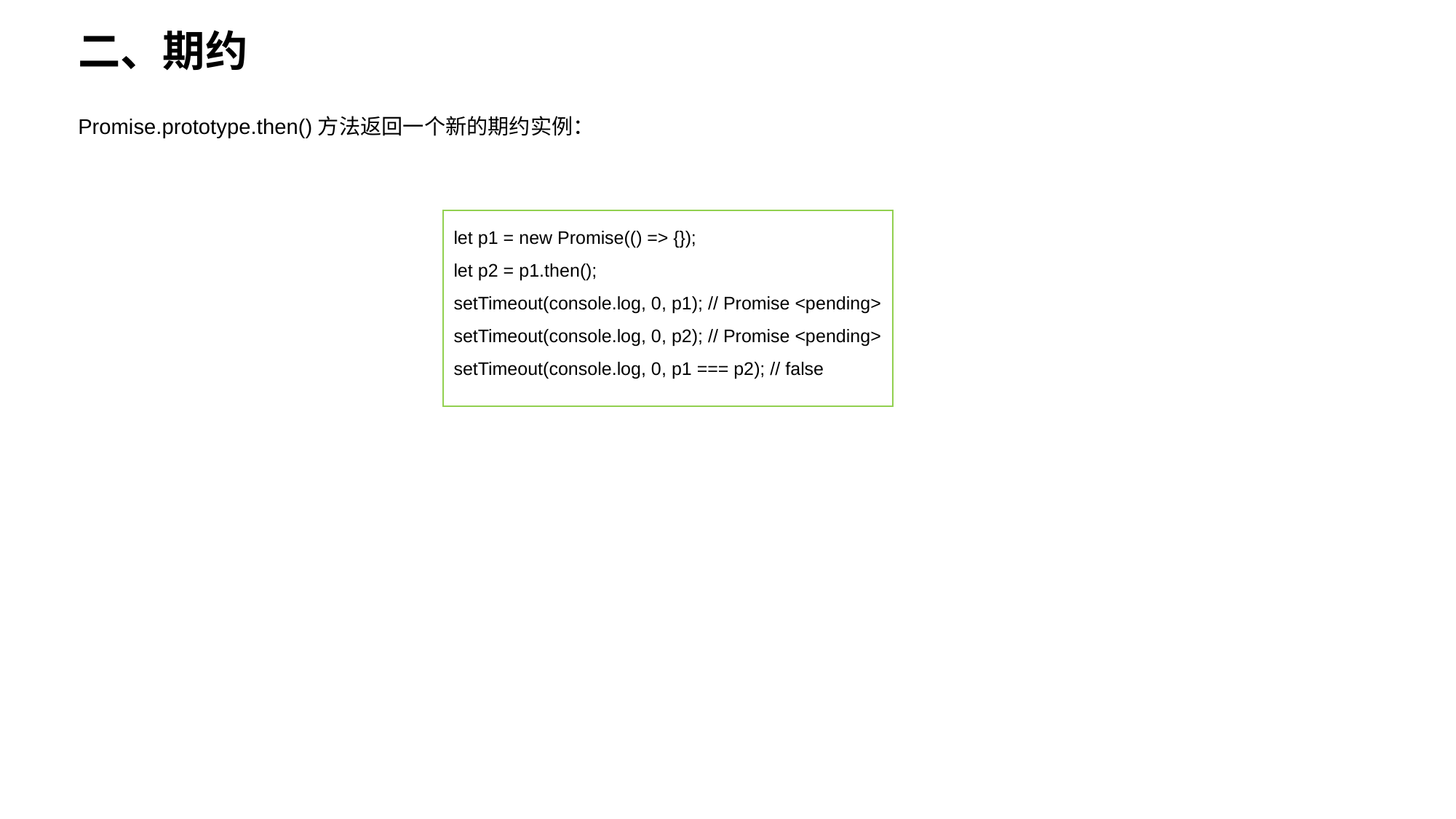

二、期约
Promise.prototype.then()方法返回一个新的期约实例：
let p1 = new Promise(() => {});
let p2 = p1.then();
setTimeout(console.log, 0, p1); // Promise <pending>
setTimeout(console.log, 0, p2); // Promise <pending>
setTimeout(console.log, 0, p1 === p2); // false